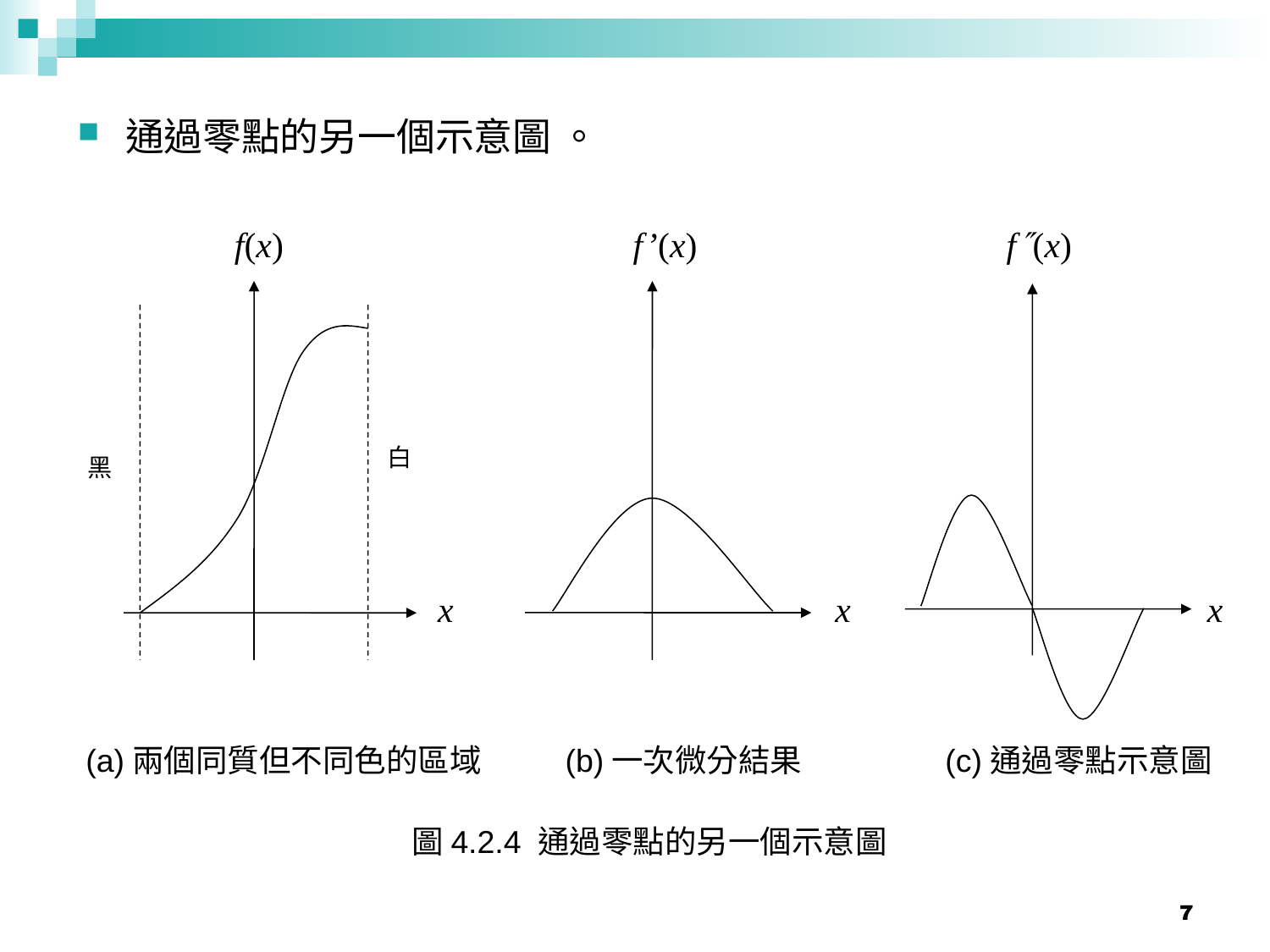

通過零點的另一個示意圖 。
f(x)
f’(x)
f″(x)

白
黑

x
x
x

(b)一次微分結果
(c)通過零點示意圖
(a)兩個同質但不同色的區域
圖4.2.4 通過零點的另一個示意圖
7